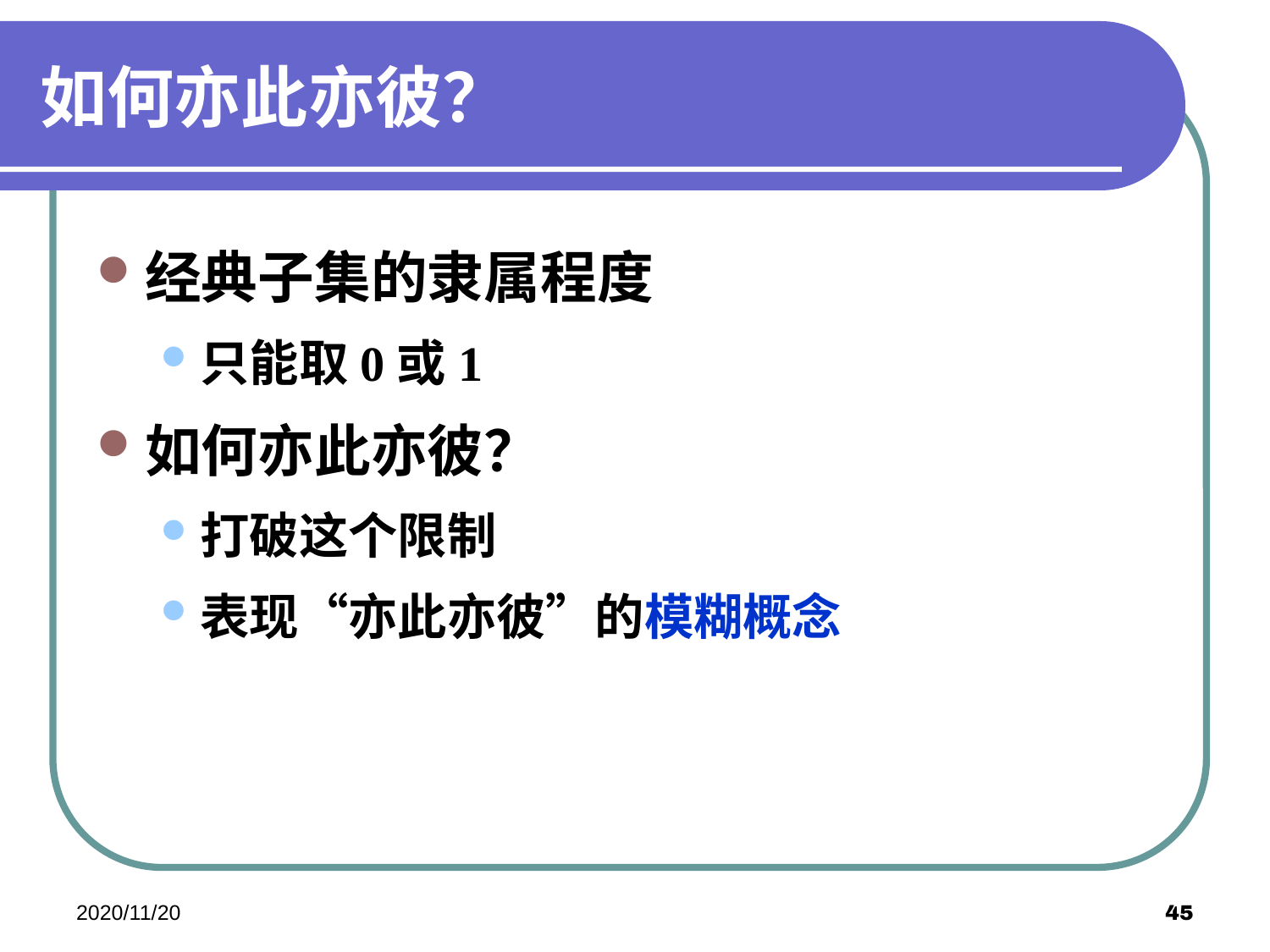

# 如何亦此亦彼？
经典子集的隶属程度
只能取0或1
如何亦此亦彼？
打破这个限制
表现“亦此亦彼”的模糊概念
2020/11/20
45